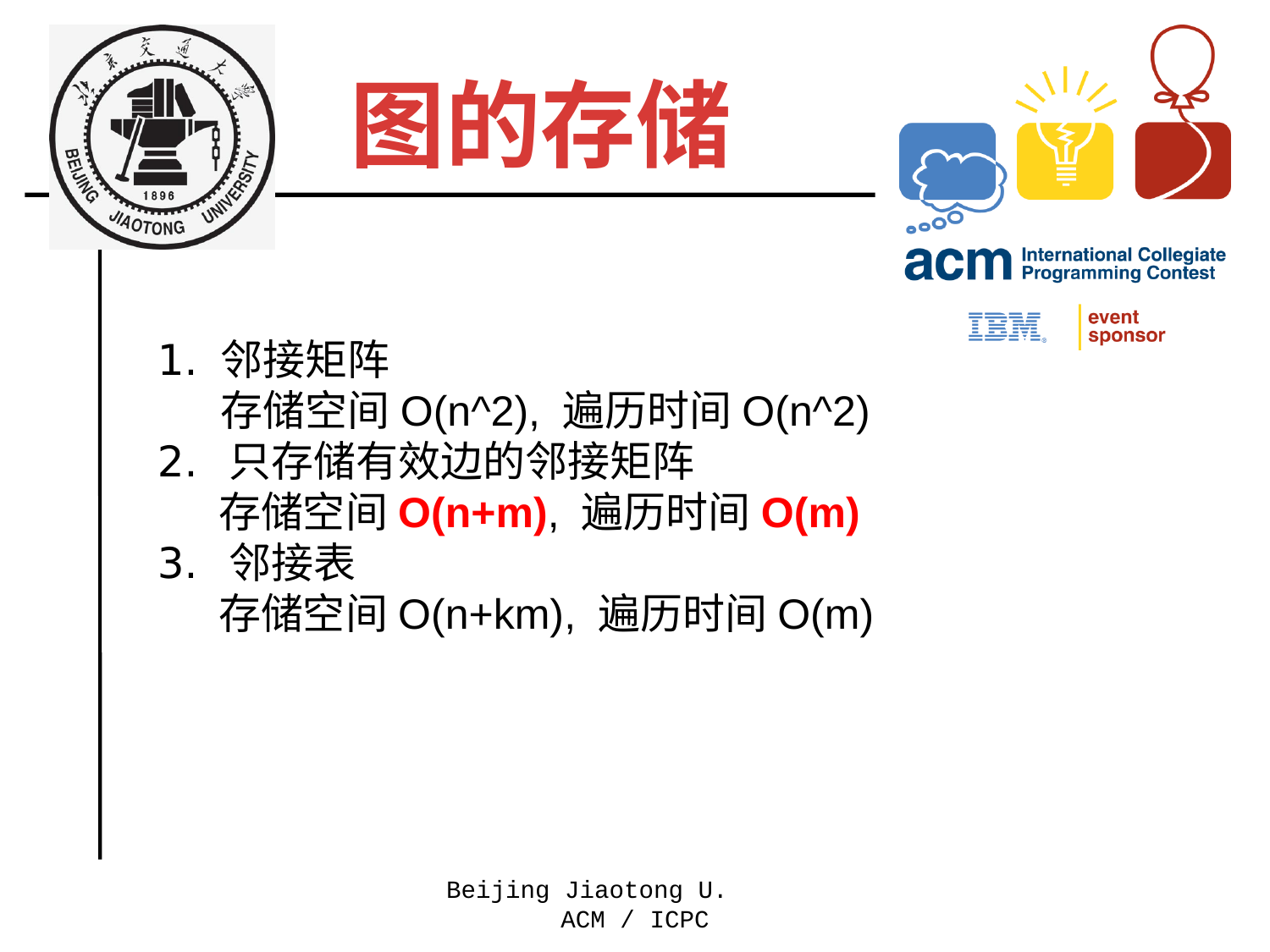

图的存储
邻接矩阵
存储空间O(n^2), 遍历时间O(n^2)
 只存储有效边的邻接矩阵
 存储空间O(n+m), 遍历时间O(m)
 邻接表
 存储空间O(n+km), 遍历时间O(m)